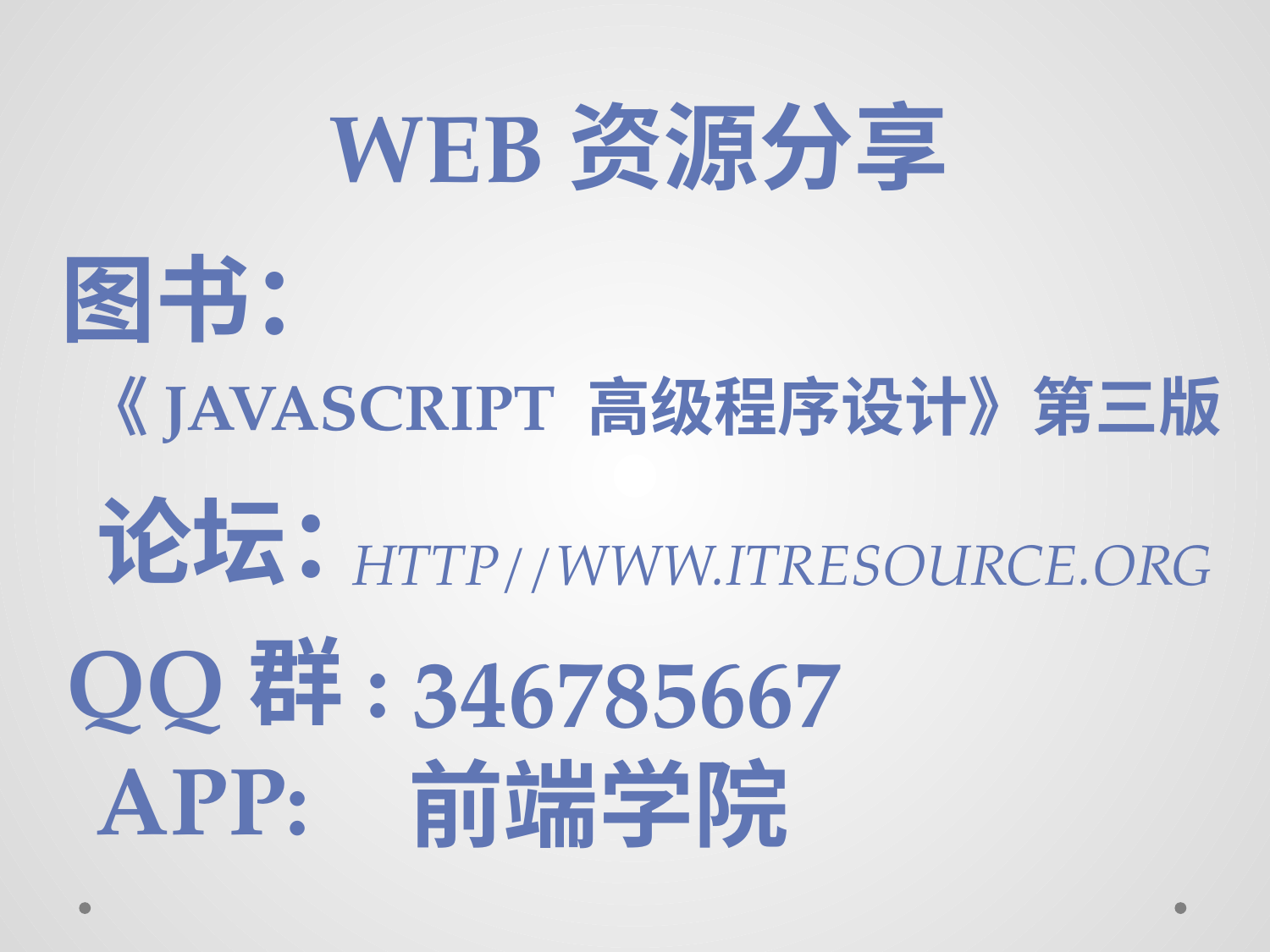

WEB资源分享
图书：
《javaScript 高级程序设计》第三版
论坛：
http//www.itresource.org
QQ群:
346785667
APP:
前端学院